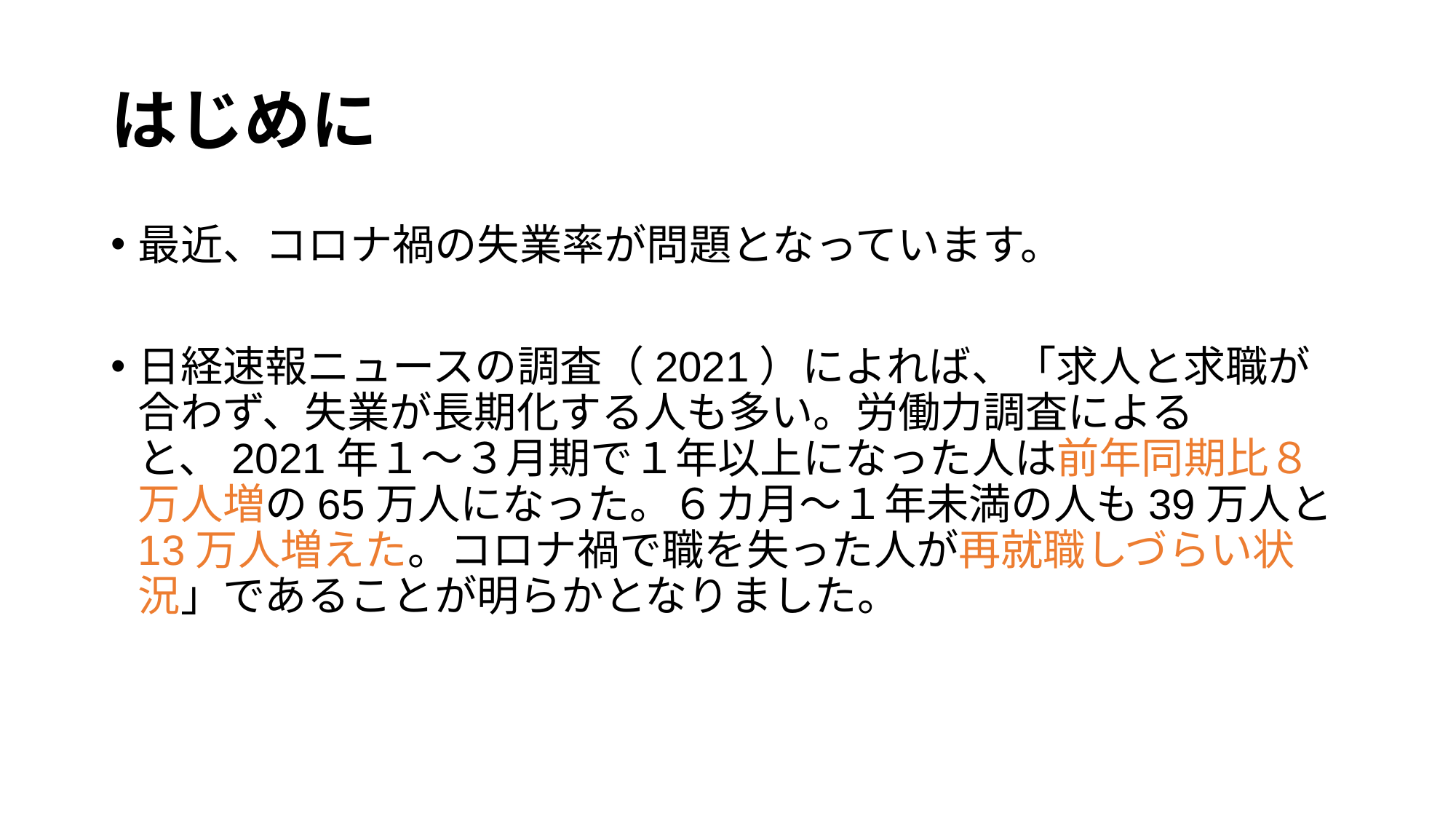

# はじめに
最近、コロナ禍の失業率が問題となっています。

日経速報ニュースの調査（2021）によれば、「求人と求職が合わず、失業が長期化する人も多い。労働力調査によると、2021年１～３月期で１年以上になった人は前年同期比８万人増の65万人になった。６カ月～１年未満の人も39万人と13万人増えた。コロナ禍で職を失った人が再就職しづらい状況」であることが明らかとなりました。